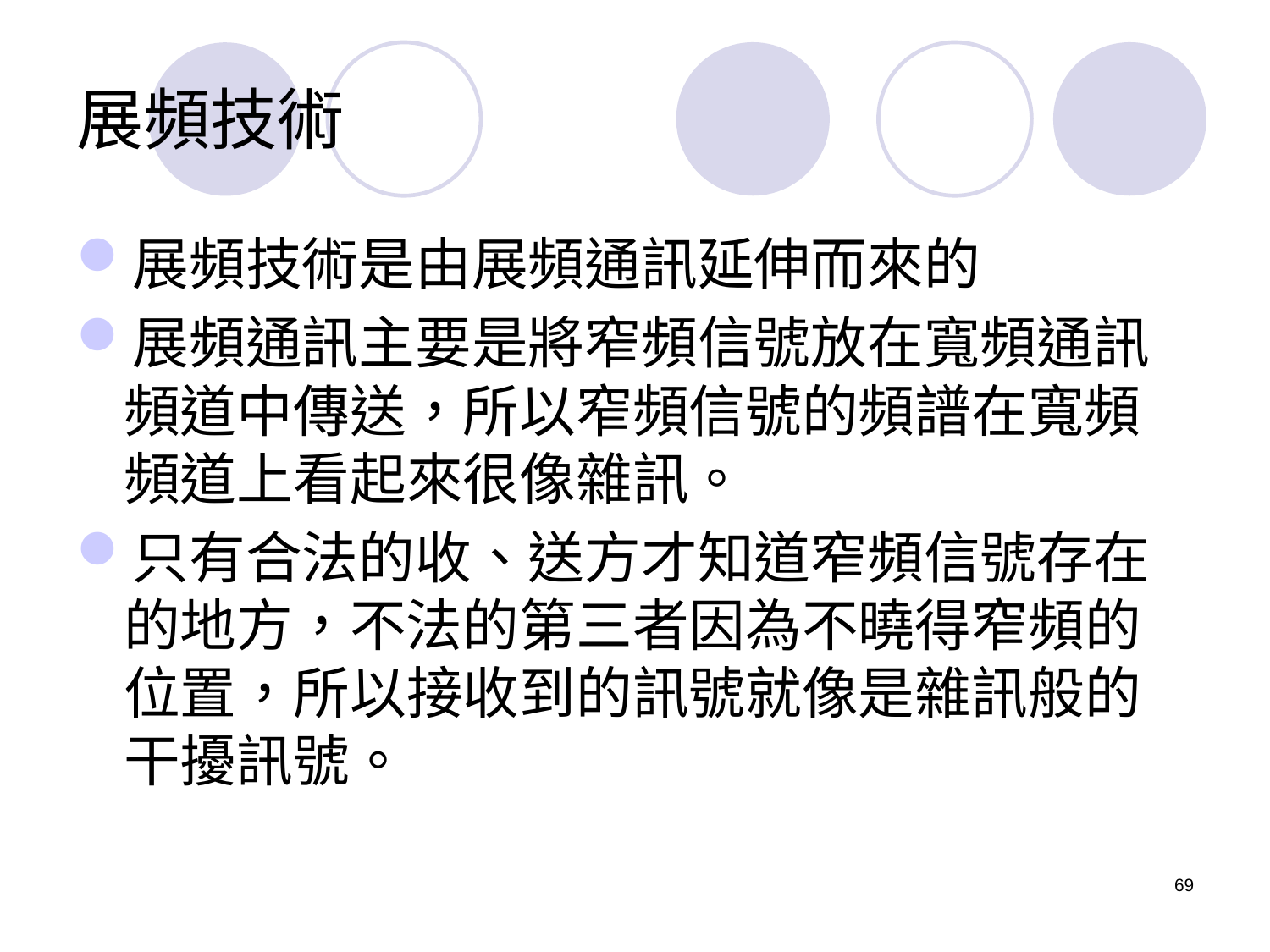

# 展頻技術
展頻技術是由展頻通訊延伸而來的
展頻通訊主要是將窄頻信號放在寬頻通訊頻道中傳送，所以窄頻信號的頻譜在寬頻頻道上看起來很像雜訊。
只有合法的收、送方才知道窄頻信號存在的地方，不法的第三者因為不曉得窄頻的位置，所以接收到的訊號就像是雜訊般的干擾訊號。

69